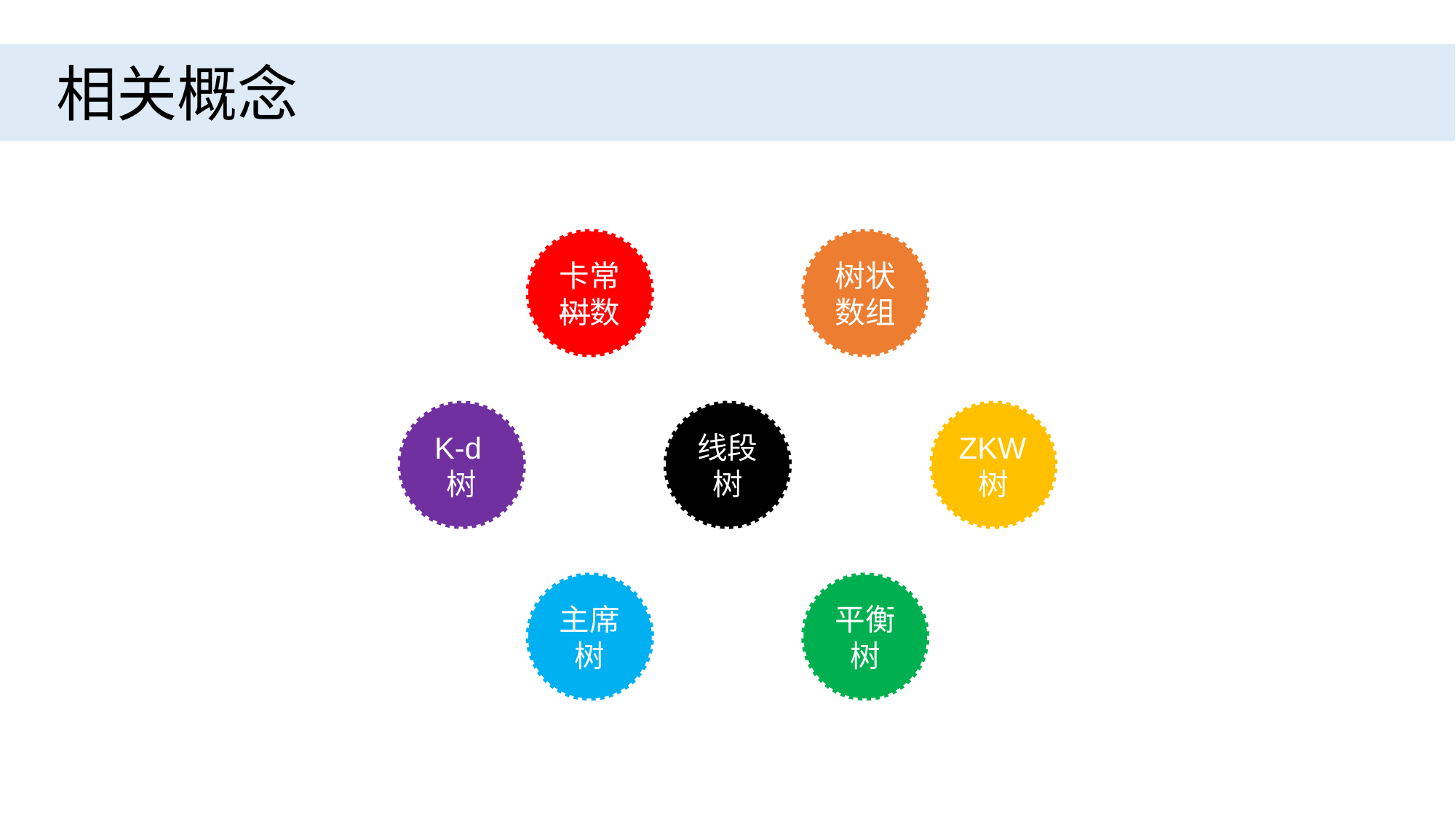

相关概念
卡常树数
树状数组
K-d树
线段树
ZKW树
主席树
平衡树